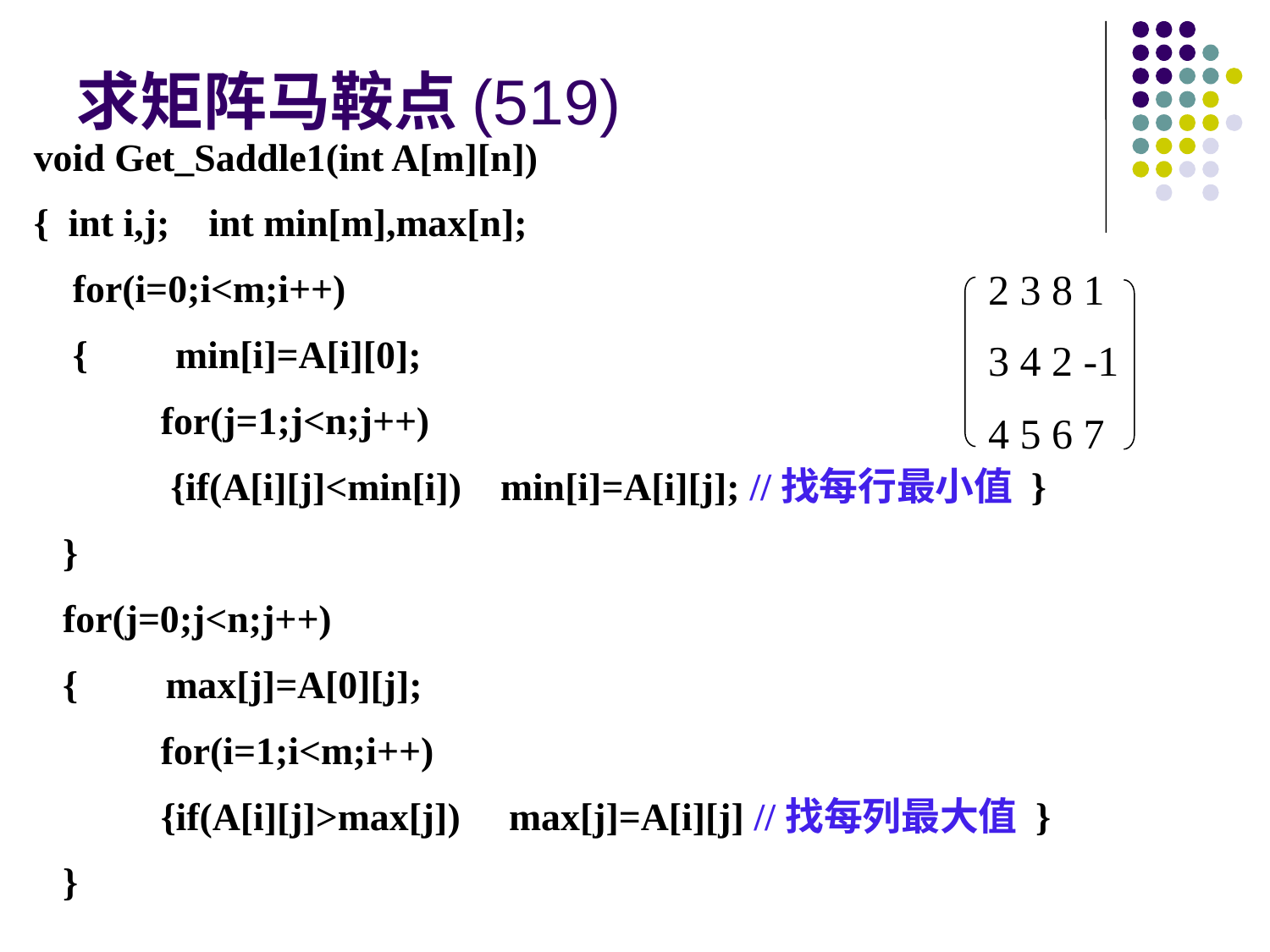

# 求矩阵马鞍点(519)
void Get_Saddle1(int A[m][n])
{  int i,j;    int min[m],max[n];
    for(i=0;i<m;i++)
    {         min[i]=A[i][0];
	for(j=1;j<n;j++)
	 {if(A[i][j]<min[i])    min[i]=A[i][j]; //找每行最小值 }
   }
   for(j=0;j<n;j++)
   {         max[j]=A[0][j];
	for(i=1;i<m;i++)
	{if(A[i][j]>max[j])     max[j]=A[i][j] //找每列最大值 }
   }
2 3 8 1
3 4 2 -1
4 5 6 7